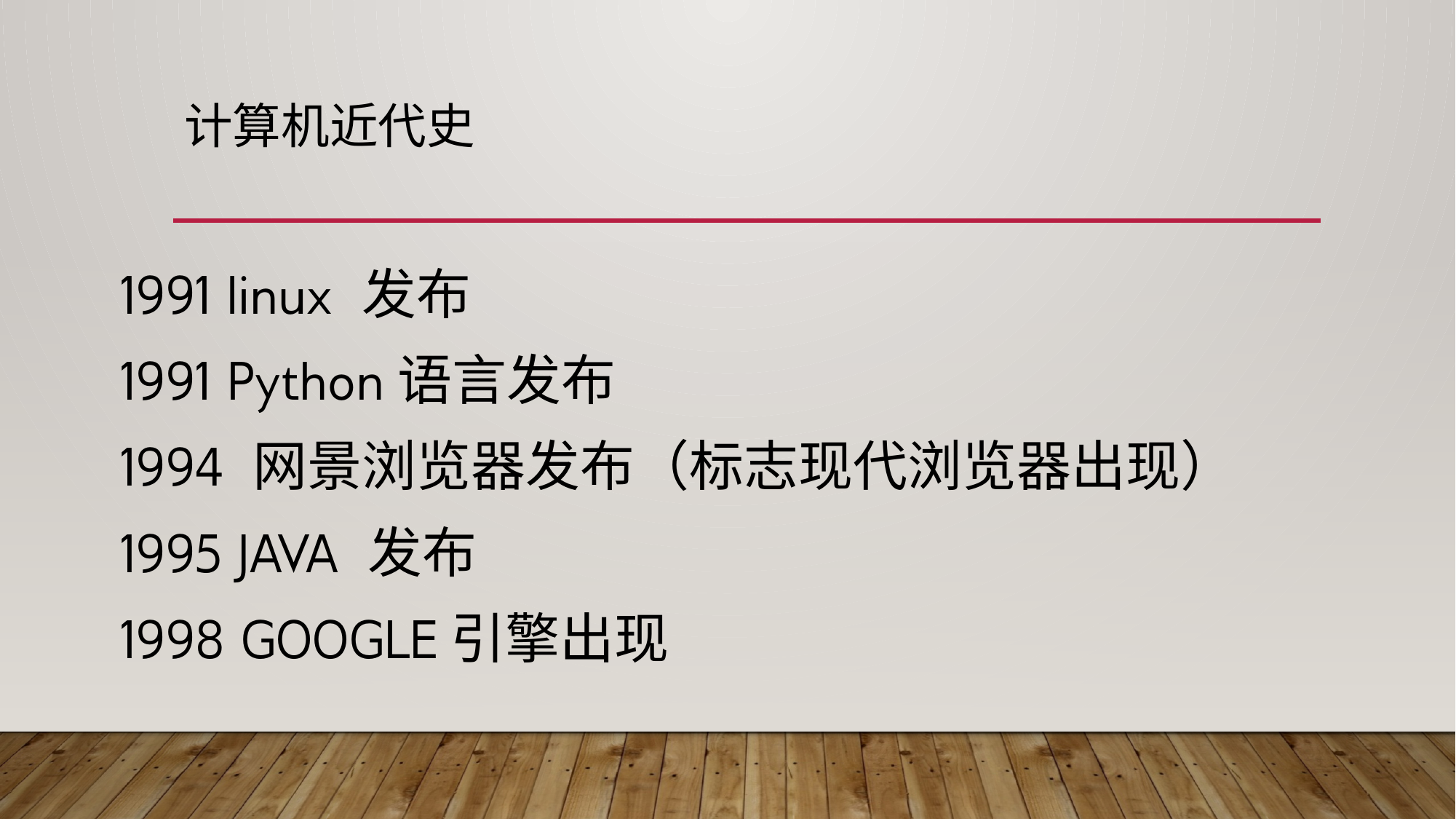

# 计算机近代史
1991 linux 发布
1991 Python语言发布
1994 网景浏览器发布（标志现代浏览器出现）
1995 JAVA 发布
1998 GOOGLE引擎出现